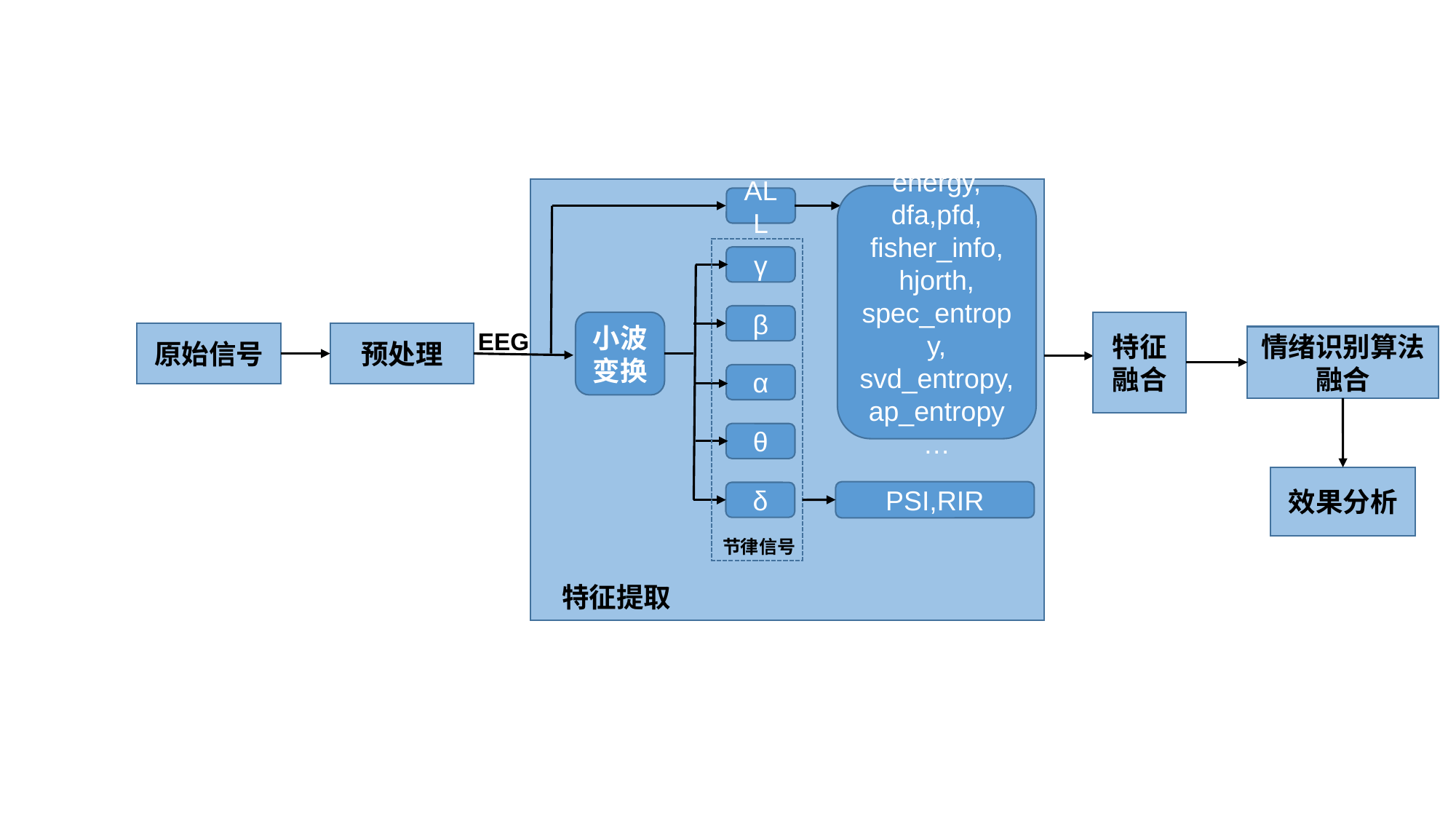

energy,
dfa,pfd,
fisher_info,
hjorth,
spec_entropy,
svd_entropy,
ap_entropy
…
ALL

γ
β
小波变换
特征
融合
EEG
原始信号
预处理
情绪识别算法融合
α
θ
效果分析
PSI,RIR
δ
节律信号
特征提取